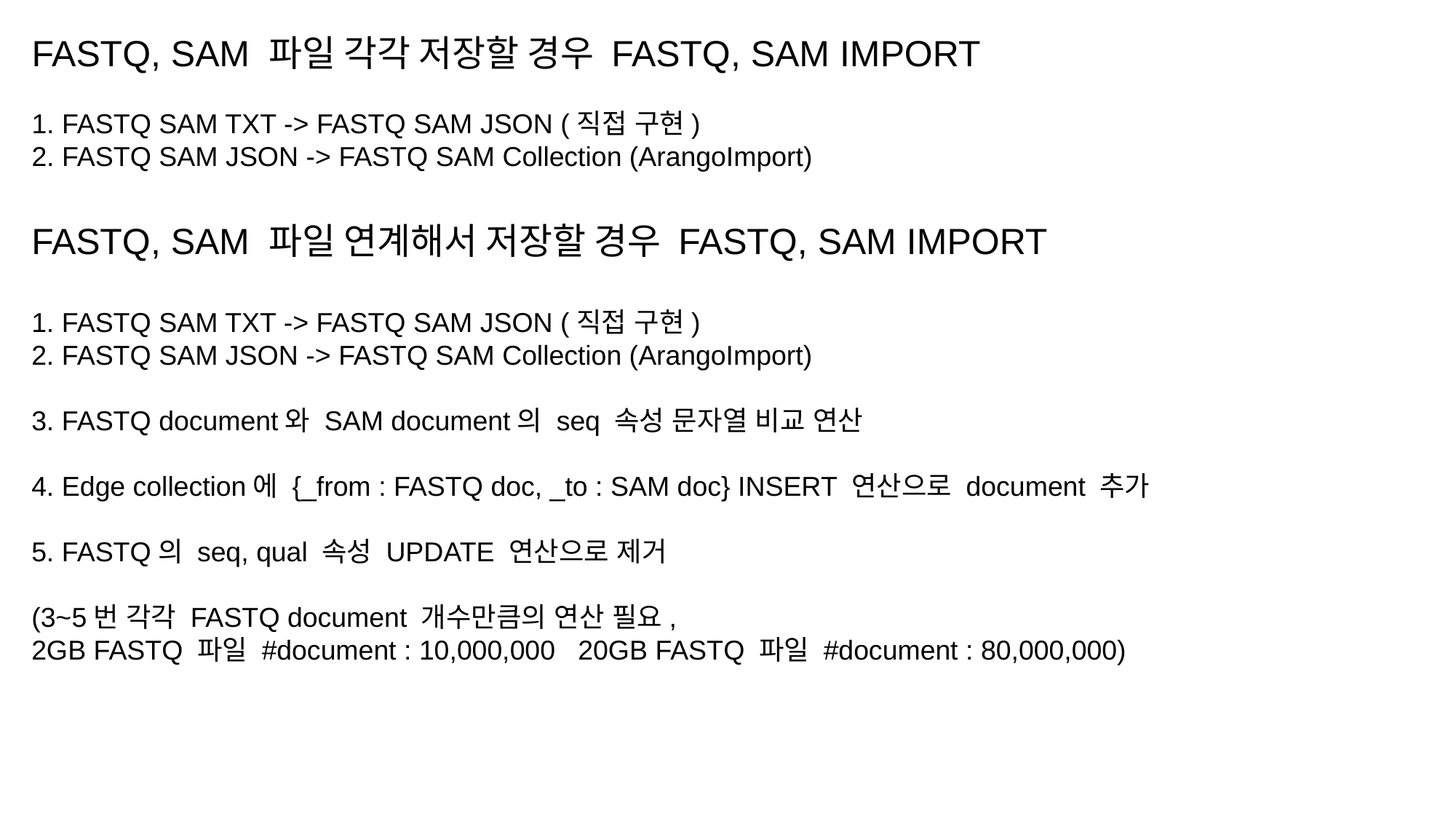

FASTQ, SAM 파일 각각 저장할 경우 FASTQ, SAM IMPORT

1. FASTQ SAM TXT -> FASTQ SAM JSON (직접 구현)
2. FASTQ SAM JSON -> FASTQ SAM Collection (ArangoImport)
FASTQ, SAM 파일 연계해서 저장할 경우 FASTQ, SAM IMPORT

1. FASTQ SAM TXT -> FASTQ SAM JSON (직접 구현)
2. FASTQ SAM JSON -> FASTQ SAM Collection (ArangoImport)

3. FASTQ document와 SAM document의 seq 속성 문자열 비교 연산

4. Edge collection에 {_from : FASTQ doc, _to : SAM doc} INSERT 연산으로 document 추가

5. FASTQ의 seq, qual 속성 UPDATE 연산으로 제거

(3~5번 각각 FASTQ document 개수만큼의 연산 필요,
2GB FASTQ 파일 #document : 10,000,000   20GB FASTQ 파일 #document : 80,000,000)